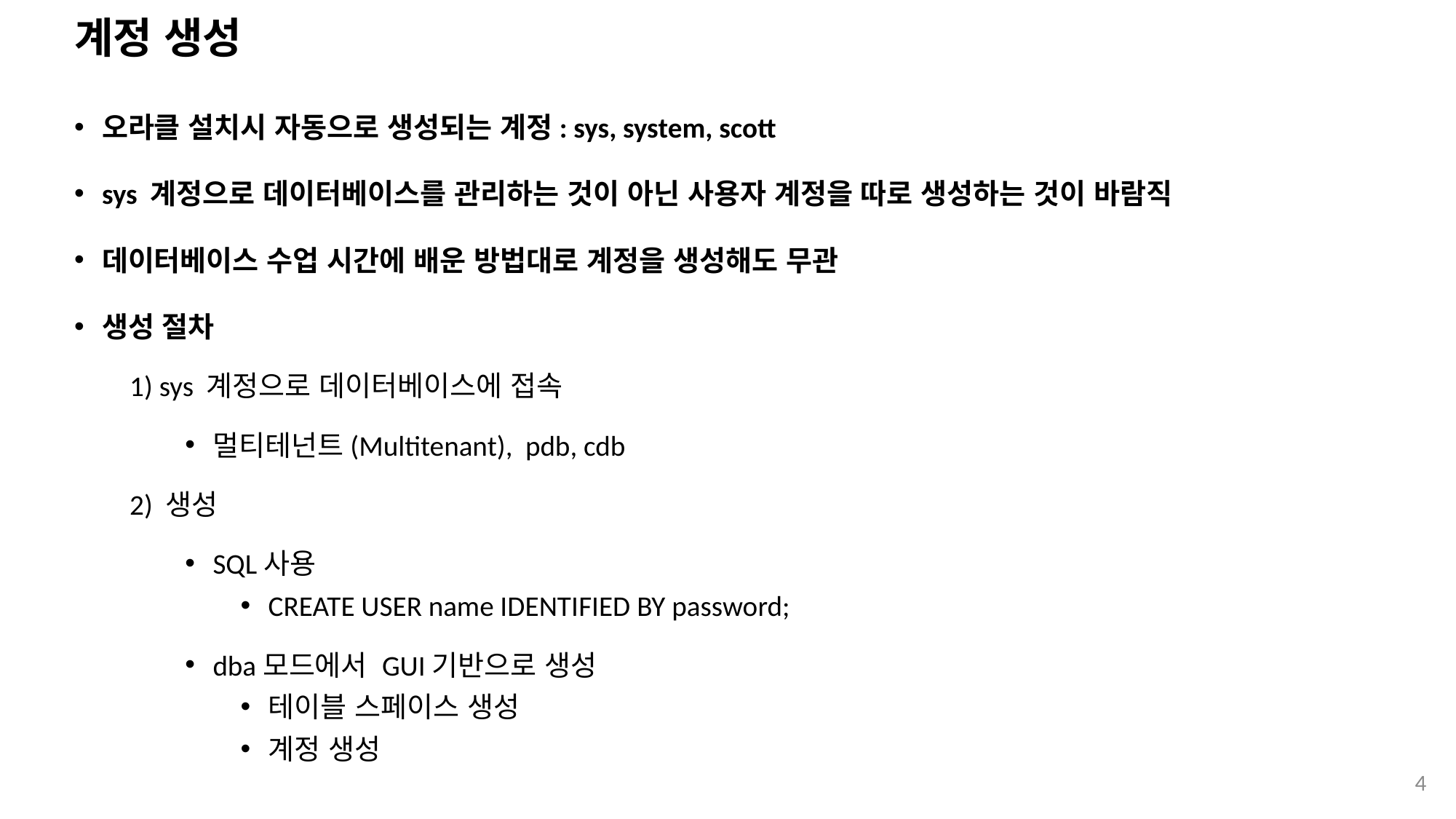

# 계정 생성
오라클 설치시 자동으로 생성되는 계정: sys, system, scott
sys 계정으로 데이터베이스를 관리하는 것이 아닌 사용자 계정을 따로 생성하는 것이 바람직
데이터베이스 수업 시간에 배운 방법대로 계정을 생성해도 무관
생성 절차
1) sys 계정으로 데이터베이스에 접속
멀티테넌트(Multitenant),  pdb, cdb
2) 생성
SQL사용
CREATE USER name IDENTIFIED BY password;
dba모드에서 GUI기반으로 생성
테이블 스페이스 생성
계정 생성
4